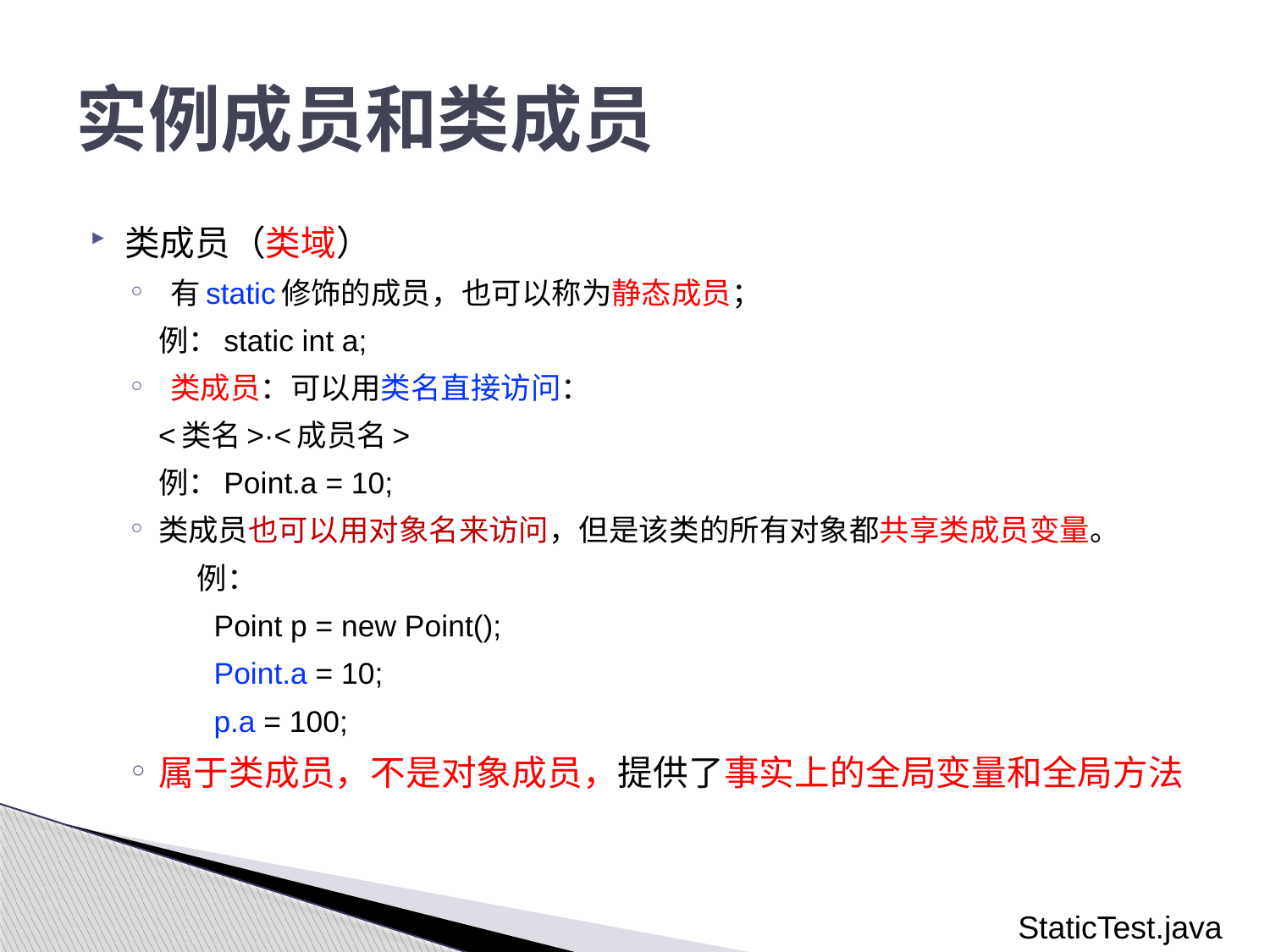

# 实例成员和类成员
类成员（类域）
 有static修饰的成员，也可以称为静态成员；
		例：static int a;
 类成员：可以用类名直接访问：
  		<类名>·<成员名>
		例：Point.a = 10;
类成员也可以用对象名来访问，但是该类的所有对象都共享类成员变量。
例：
  Point p = new Point();
  Point.a = 10;
  p.a = 100;
属于类成员，不是对象成员，提供了事实上的全局变量和全局方法

StaticTest.java